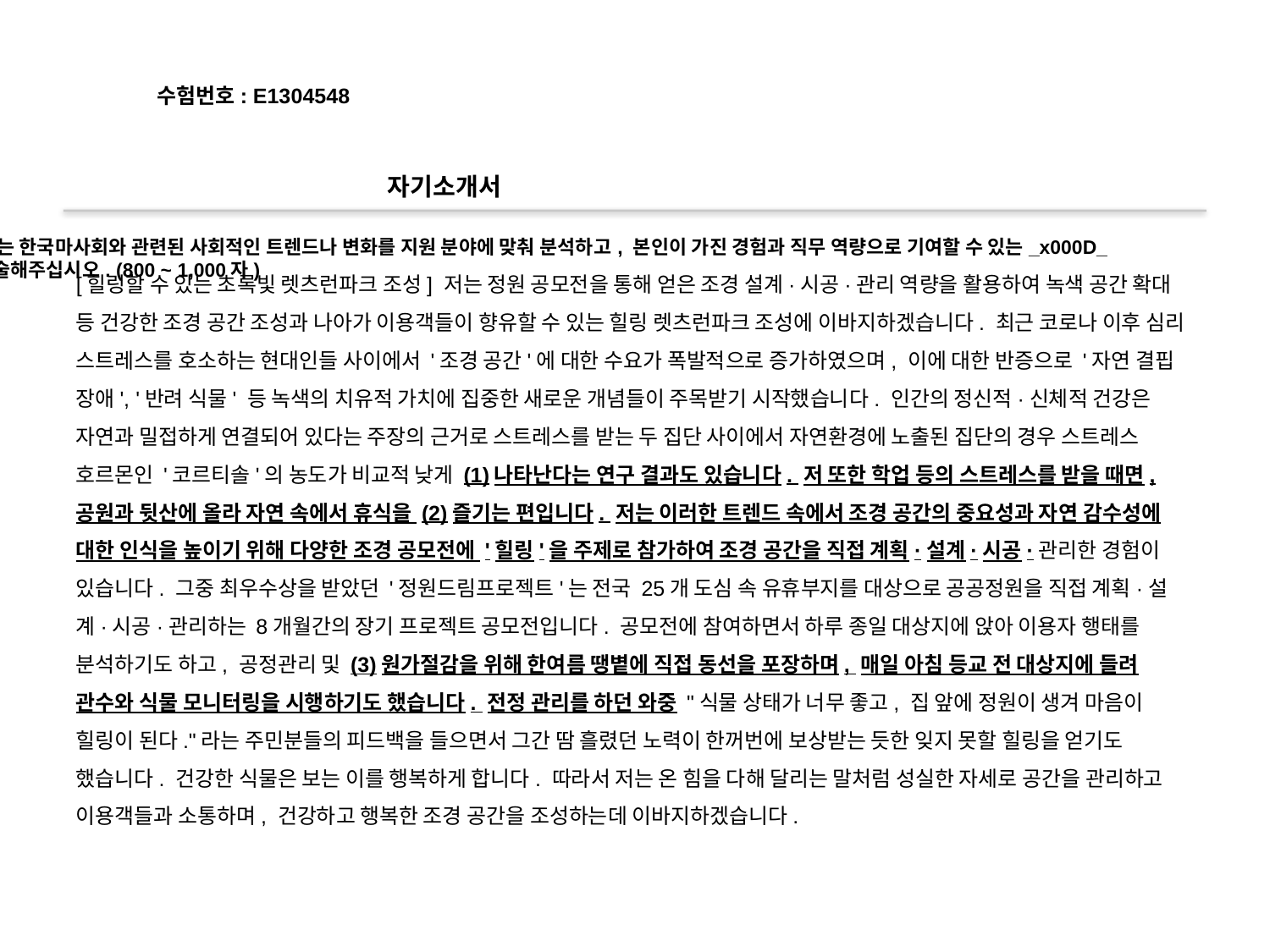

수험번호: E1304548
#

자기소개서

본인이 최근 관심을 갖고 있는 한국마사회와 관련된 사회적인 트렌드나 변화를 지원 분야에 맞춰 분석하고, 본인이 가진 경험과 직무 역량으로 기여할 수 있는_x000D_
바가 무엇인지 자세하게 기술해주십시오. (800 ~ 1,000자)

[힐링할 수 있는 초록빛 렛츠런파크 조성] 저는 정원 공모전을 통해 얻은 조경 설계·시공·관리 역량을 활용하여 녹색 공간 확대 등 건강한 조경 공간 조성과 나아가 이용객들이 향유할 수 있는 힐링 렛츠런파크 조성에 이바지하겠습니다. 최근 코로나 이후 심리 스트레스를 호소하는 현대인들 사이에서 '조경 공간'에 대한 수요가 폭발적으로 증가하였으며, 이에 대한 반증으로 '자연 결핍 장애', '반려 식물' 등 녹색의 치유적 가치에 집중한 새로운 개념들이 주목받기 시작했습니다. 인간의 정신적·신체적 건강은 자연과 밀접하게 연결되어 있다는 주장의 근거로 스트레스를 받는 두 집단 사이에서 자연환경에 노출된 집단의 경우 스트레스 호르몬인 '코르티솔'의 농도가 비교적 낮게 (1)나타난다는 연구 결과도 있습니다. 저 또한 학업 등의 스트레스를 받을 때면, 공원과 뒷산에 올라 자연 속에서 휴식을 (2)즐기는 편입니다. 저는 이러한 트렌드 속에서 조경 공간의 중요성과 자연 감수성에 대한 인식을 높이기 위해 다양한 조경 공모전에 '힐링'을 주제로 참가하여 조경 공간을 직접 계획·설계·시공·관리한 경험이 있습니다. 그중 최우수상을 받았던 '정원드림프로젝트'는 전국 25개 도심 속 유휴부지를 대상으로 공공정원을 직접 계획·설계·시공·관리하는 8개월간의 장기 프로젝트 공모전입니다. 공모전에 참여하면서 하루 종일 대상지에 앉아 이용자 행태를 분석하기도 하고, 공정관리 및 (3)원가절감을 위해 한여름 땡볕에 직접 동선을 포장하며, 매일 아침 등교 전 대상지에 들려 관수와 식물 모니터링을 시행하기도 했습니다. 전정 관리를 하던 와중 "식물 상태가 너무 좋고, 집 앞에 정원이 생겨 마음이 힐링이 된다."라는 주민분들의 피드백을 들으면서 그간 땀 흘렸던 노력이 한꺼번에 보상받는 듯한 잊지 못할 힐링을 얻기도 했습니다. 건강한 식물은 보는 이를 행복하게 합니다. 따라서 저는 온 힘을 다해 달리는 말처럼 성실한 자세로 공간을 관리하고 이용객들과 소통하며, 건강하고 행복한 조경 공간을 조성하는데 이바지하겠습니다.

자기소개서 기반 면접 질문 제안

(1) 정원 공간을 계획·설계·시공·관리하는 과정에서 마주한 주요 도전 과제는 무엇이었나요?
(2) 정원드림프로젝트에서 참여하였을 때 이용자 행태를 분석한 방법에 대해 더 설명해 주실 수 있나요?
(3) 공공정원 조성 프로젝트에서 받은 피드백 중 가장 기억에 남는 것은 무엇이었나요?